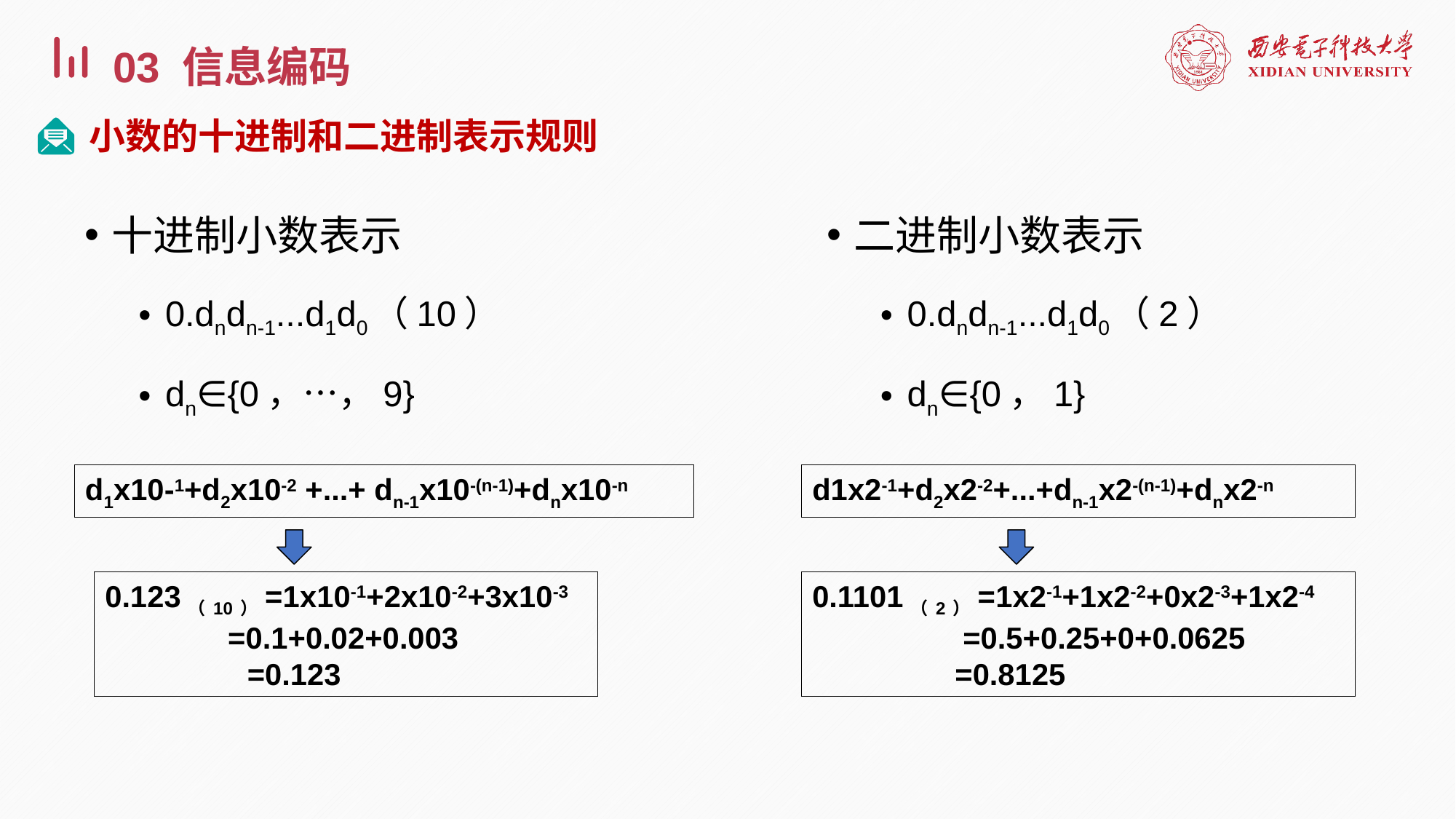

03 信息编码
小数的十进制和二进制表示规则

十进制小数表示
0.dndn-1...d1d0（10）
dn∈{0，…，9}
二进制小数表示
0.dndn-1...d1d0（2）
dn∈{0，1}
d1x10-1+d2x10-2 +...+ dn-1x10-(n-1)+dnx10-n
d1x2-1+d2x2-2+...+dn-1x2-(n-1)+dnx2-n

0.123（10）=1x10-1+2x10-2+3x10-3
                         =0.1+0.02+0.003
                 =0.123
0.1101（2）=1x2-1+1x2-2+0x2-3+1x2-4
                  =0.5+0.25+0+0.0625
	    =0.8125